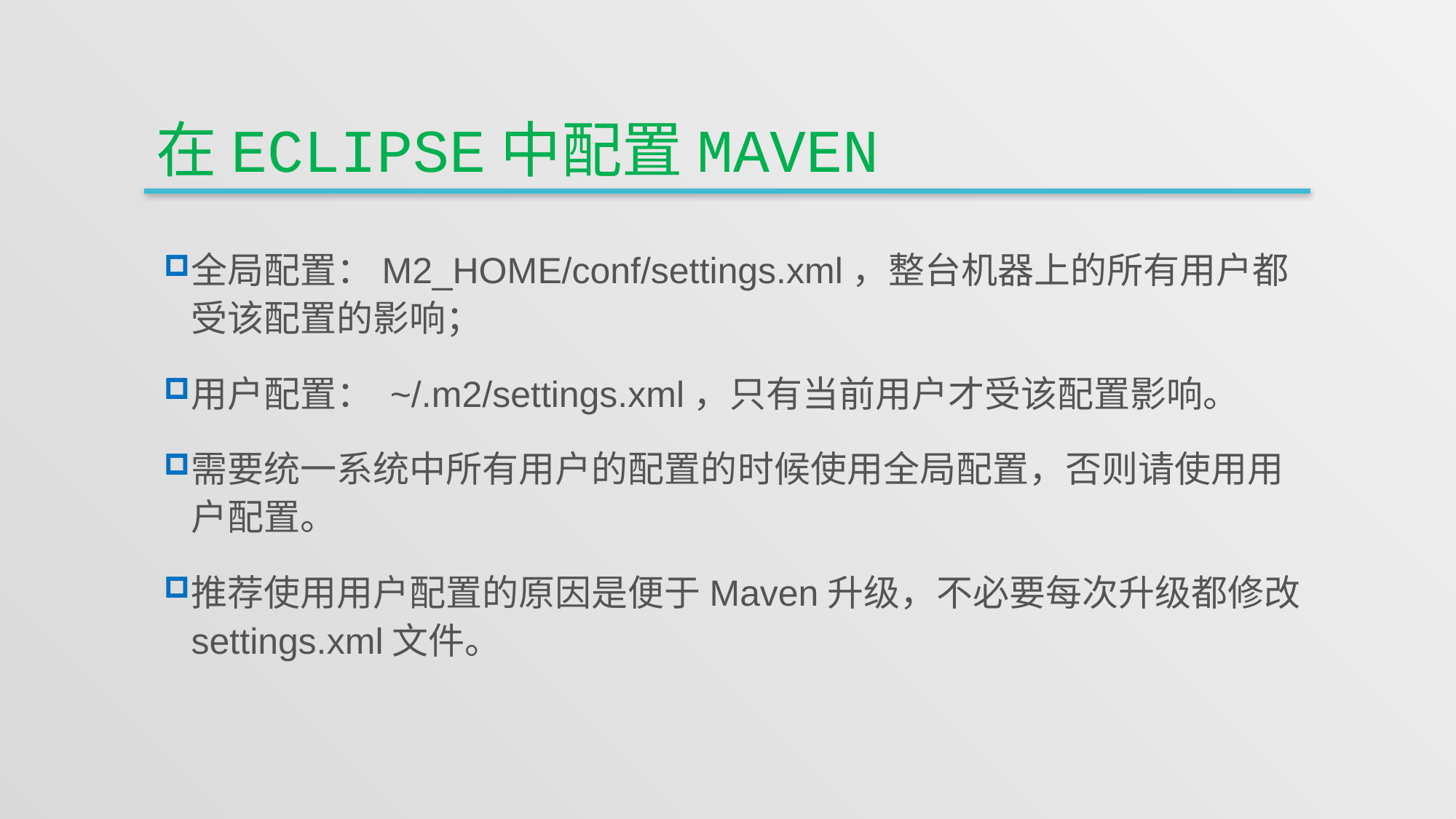

# 在eclipse中配置Maven
全局配置：M2_HOME/conf/settings.xml，整台机器上的所有用户都受该配置的影响；
用户配置： ~/.m2/settings.xml，只有当前用户才受该配置影响。
需要统一系统中所有用户的配置的时候使用全局配置，否则请使用用户配置。
推荐使用用户配置的原因是便于Maven升级，不必要每次升级都修改settings.xml文件。